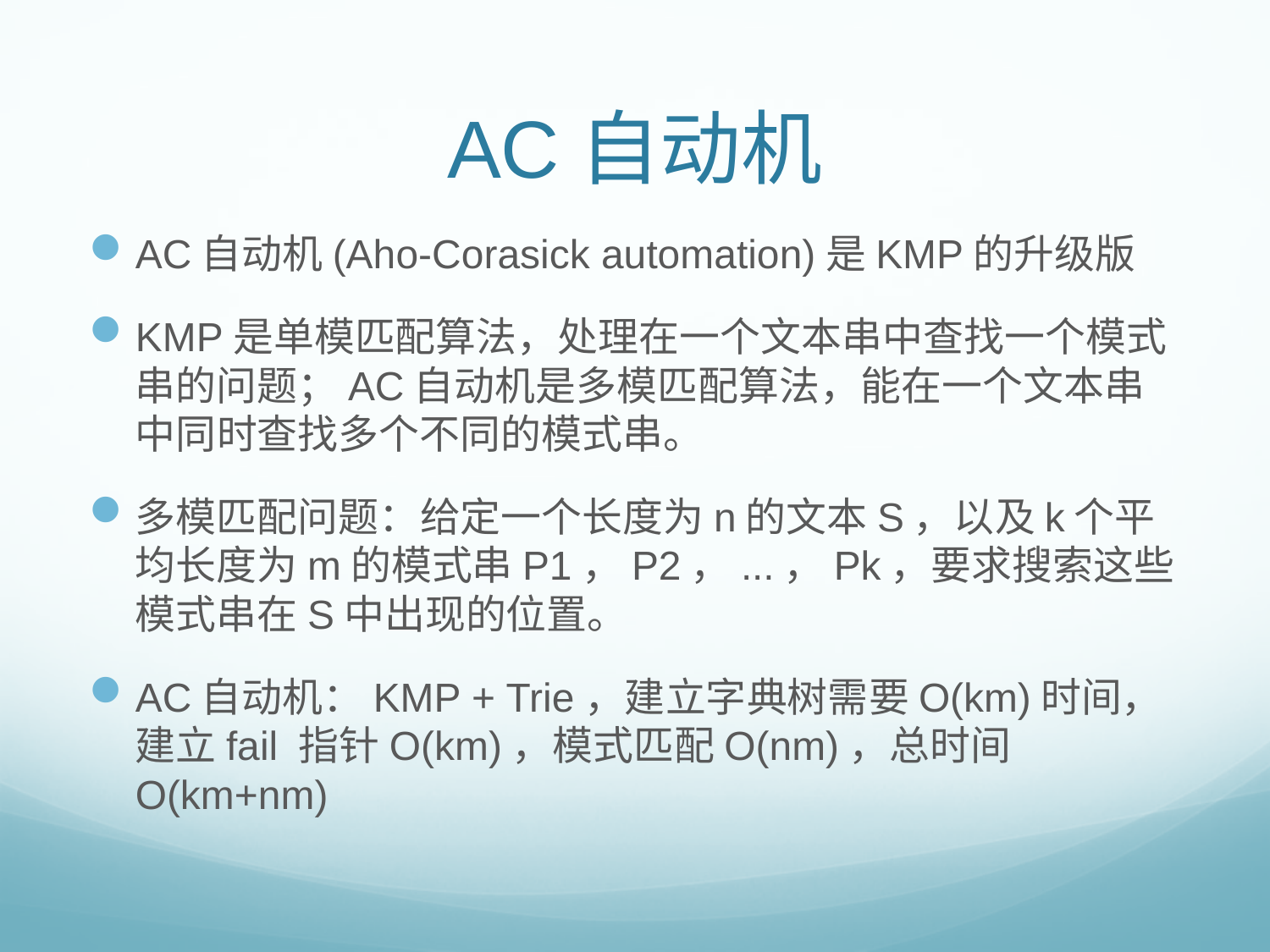

# AC自动机
AC自动机(Aho-Corasick automation)是KMP的升级版
KMP是单模匹配算法，处理在一个文本串中查找一个模式串的问题；AC自动机是多模匹配算法，能在一个文本串中同时查找多个不同的模式串。
多模匹配问题：给定一个长度为n的文本S，以及k个平均长度为m的模式串P1，P2，...，Pk，要求搜索这些模式串在S中出现的位置。
AC自动机：KMP + Trie，建立字典树需要O(km)时间，建立fail 指针O(km)，模式匹配O(nm)，总时间O(km+nm)